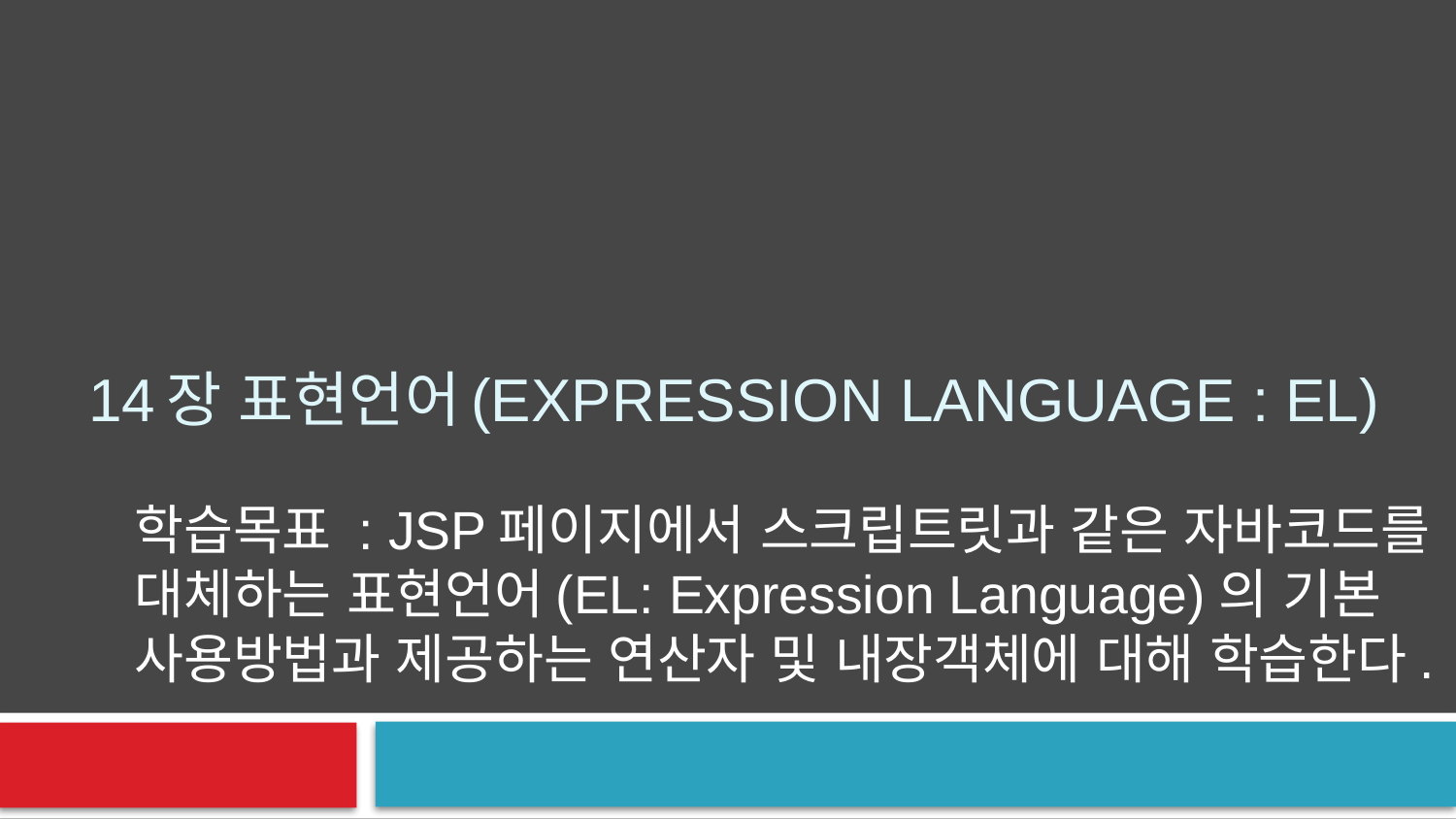

# 14장 표현언어(Expression Language : EL)
학습목표 : JSP페이지에서 스크립트릿과 같은 자바코드를 대체하는 표현언어(EL: Expression Language)의 기본 사용방법과 제공하는 연산자 및 내장객체에 대해 학습한다.